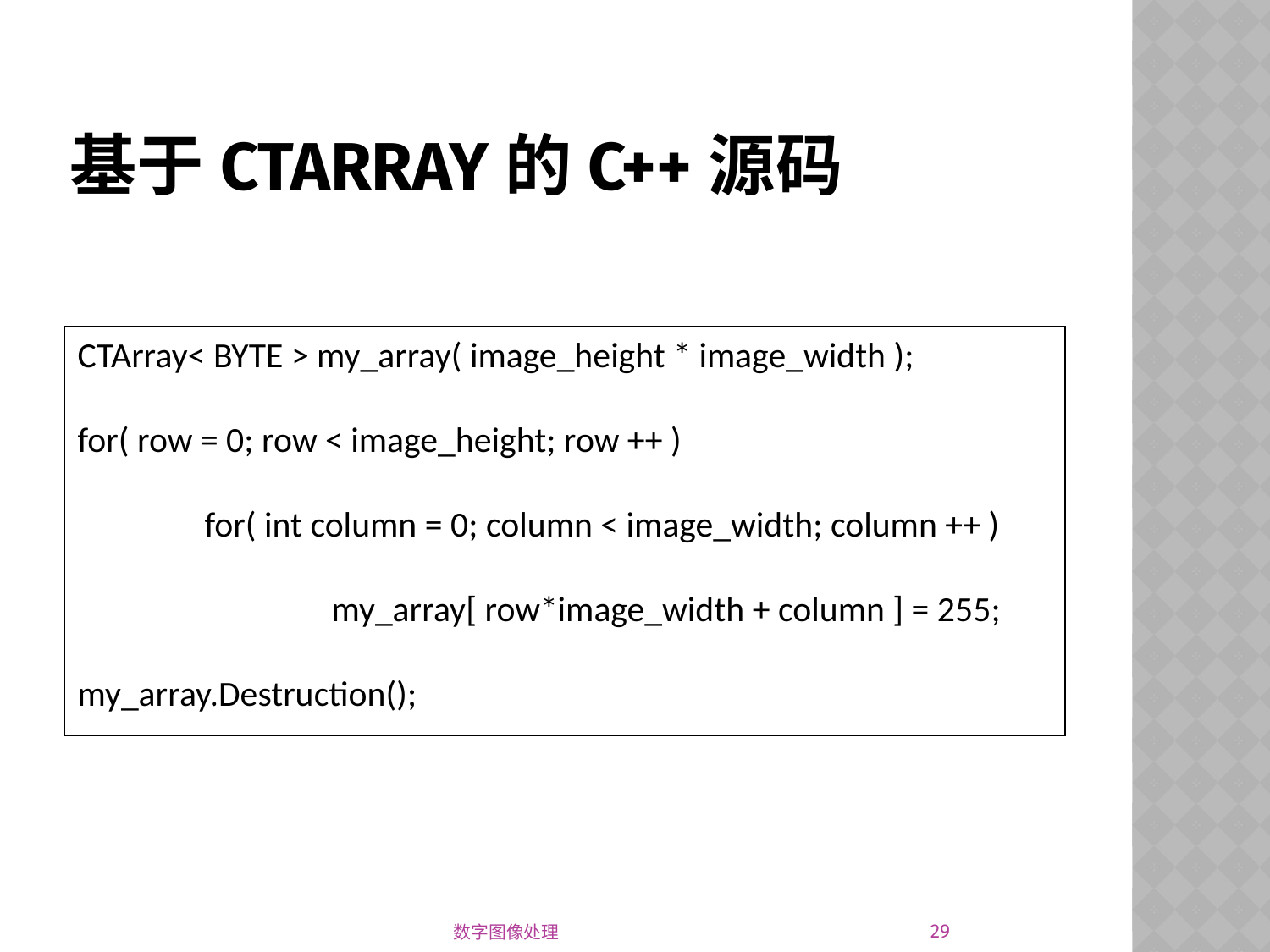

# 基于CTArray的C++源码
CTArray< BYTE > my_array( image_height * image_width );

for( row = 0; row < image_height; row ++ )

	for( int column = 0; column < image_width; column ++ )

		my_array[ row*image_width + column ] = 255;

my_array.Destruction();
29
数字图像处理